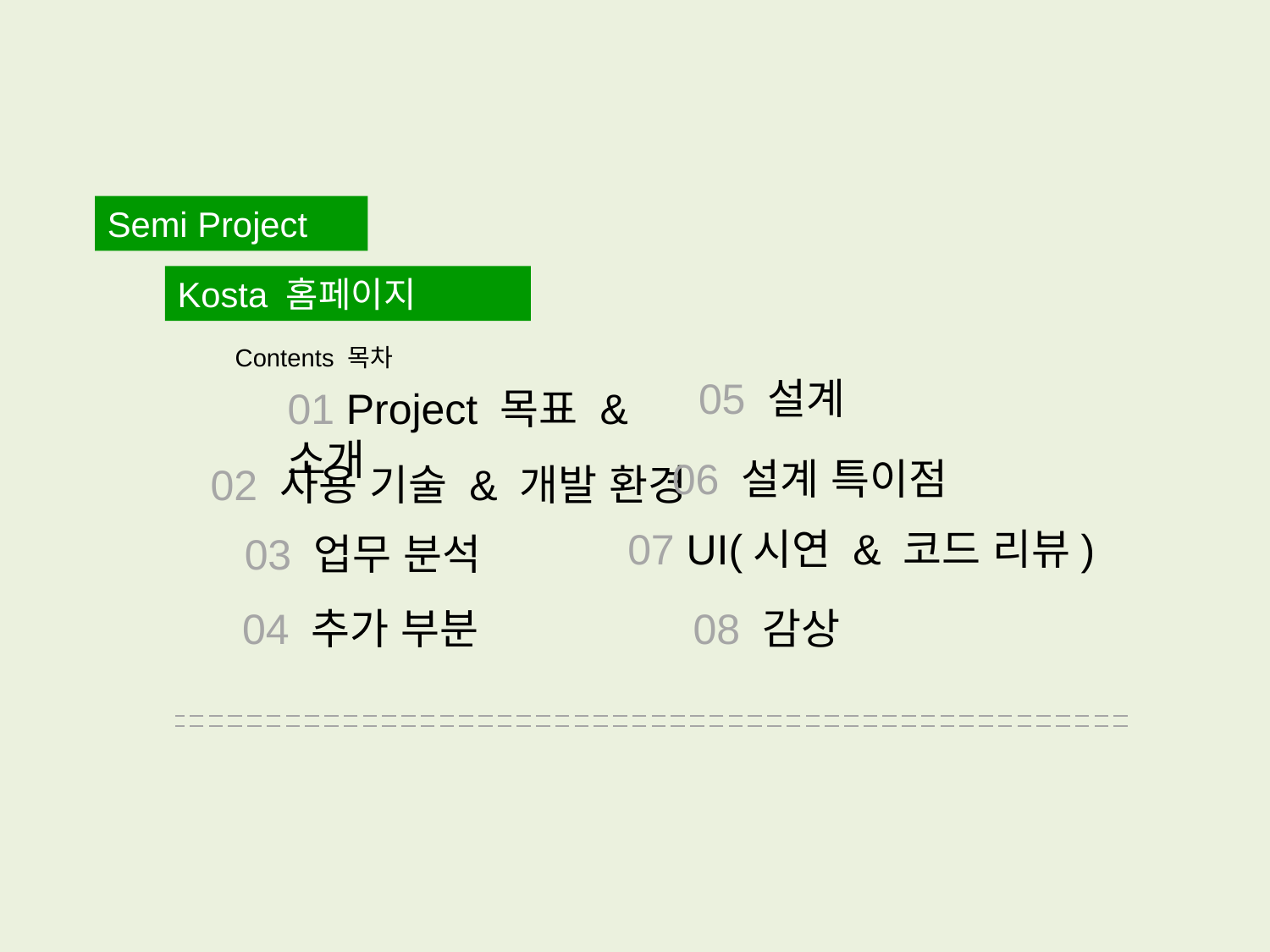

Semi Project
Kosta 홈페이지
Contents 목차
05 설계
01 Project 목표 & 소개

06 설계 특이점
02 사용 기술 & 개발 환경
07 UI(시연 & 코드 리뷰)
03 업무 분석
04 추가 부분
08 감상